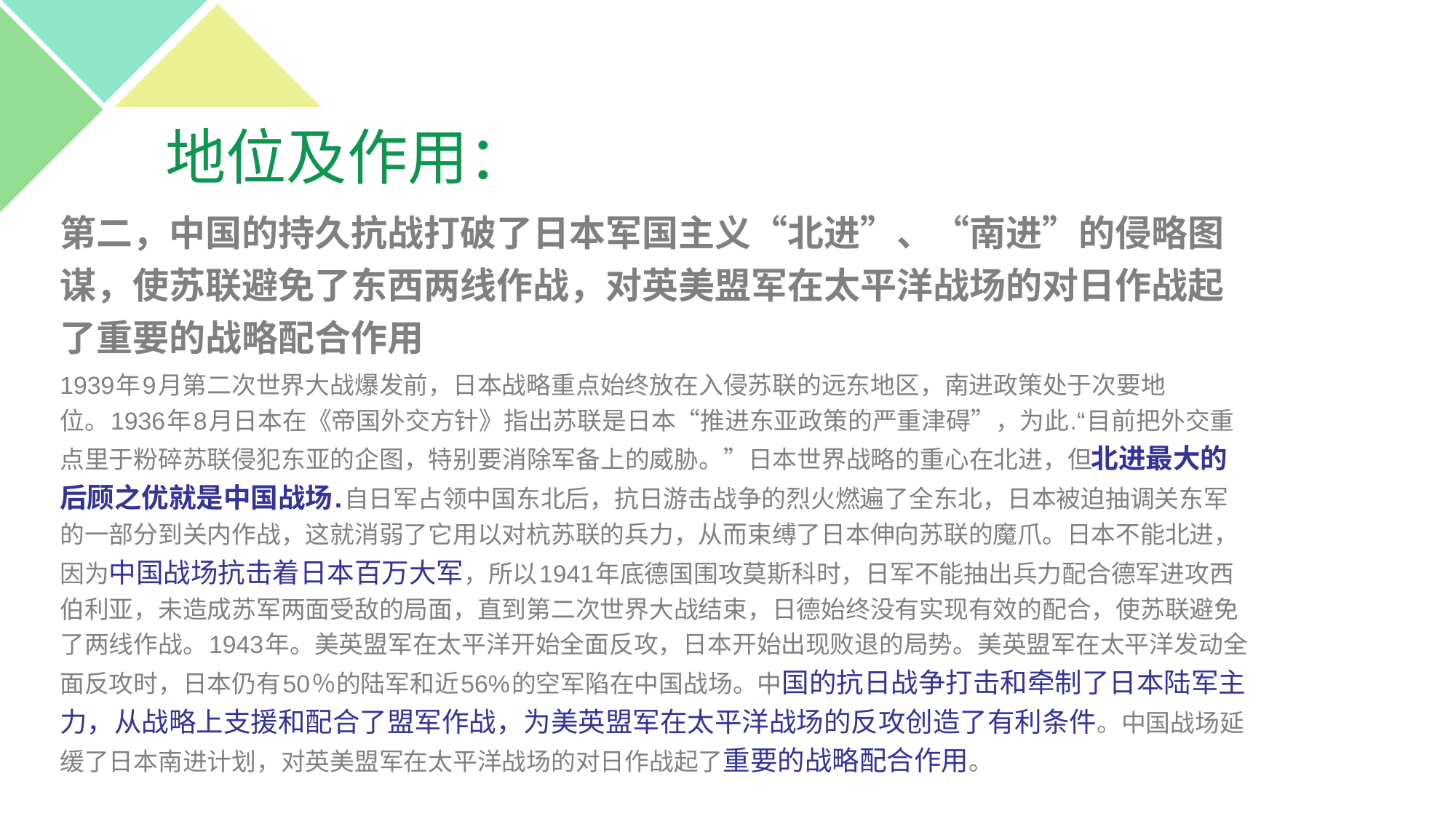

# 地位及作用：
第二，中国的持久抗战打破了日本军国主义“北进”、“南进”的侵略图谋，使苏联避免了东西两线作战，对英美盟军在太平洋战场的对日作战起了重要的战略配合作用
1939年9月第二次世界大战爆发前，日本战略重点始终放在入侵苏联的远东地区，南进政策处于次要地位。1936年8月日本在《帝国外交方针》指出苏联是日本“推进东亚政策的严重津碍”，为此.“目前把外交重点里于粉碎苏联侵犯东亚的企图，特别要消除军备上的威胁。”日本世界战略的重心在北进，但北进最大的后顾之优就是中国战场.自日军占领中国东北后，抗日游击战争的烈火燃遍了全东北，日本被迫抽调关东军的一部分到关内作战，这就消弱了它用以对杭苏联的兵力，从而束缚了日本伸向苏联的魔爪。日本不能北进，因为中国战场抗击着日本百万大军，所以1941年底德国围攻莫斯科时，日军不能抽出兵力配合德军进攻西伯利亚，未造成苏军两面受敌的局面，直到第二次世界大战结束，日德始终没有实现有效的配合，使苏联避免了两线作战。1943年。美英盟军在太平洋开始全面反攻，日本开始出现败退的局势。美英盟军在太平洋发动全面反攻时，日本仍有50％的陆军和近56%的空军陷在中国战场。中国的抗日战争打击和牵制了日本陆军主力，从战略上支援和配合了盟军作战，为美英盟军在太平洋战场的反攻创造了有利条件。中国战场延缓了日本南进计划，对英美盟军在太平洋战场的对日作战起了重要的战略配合作用。